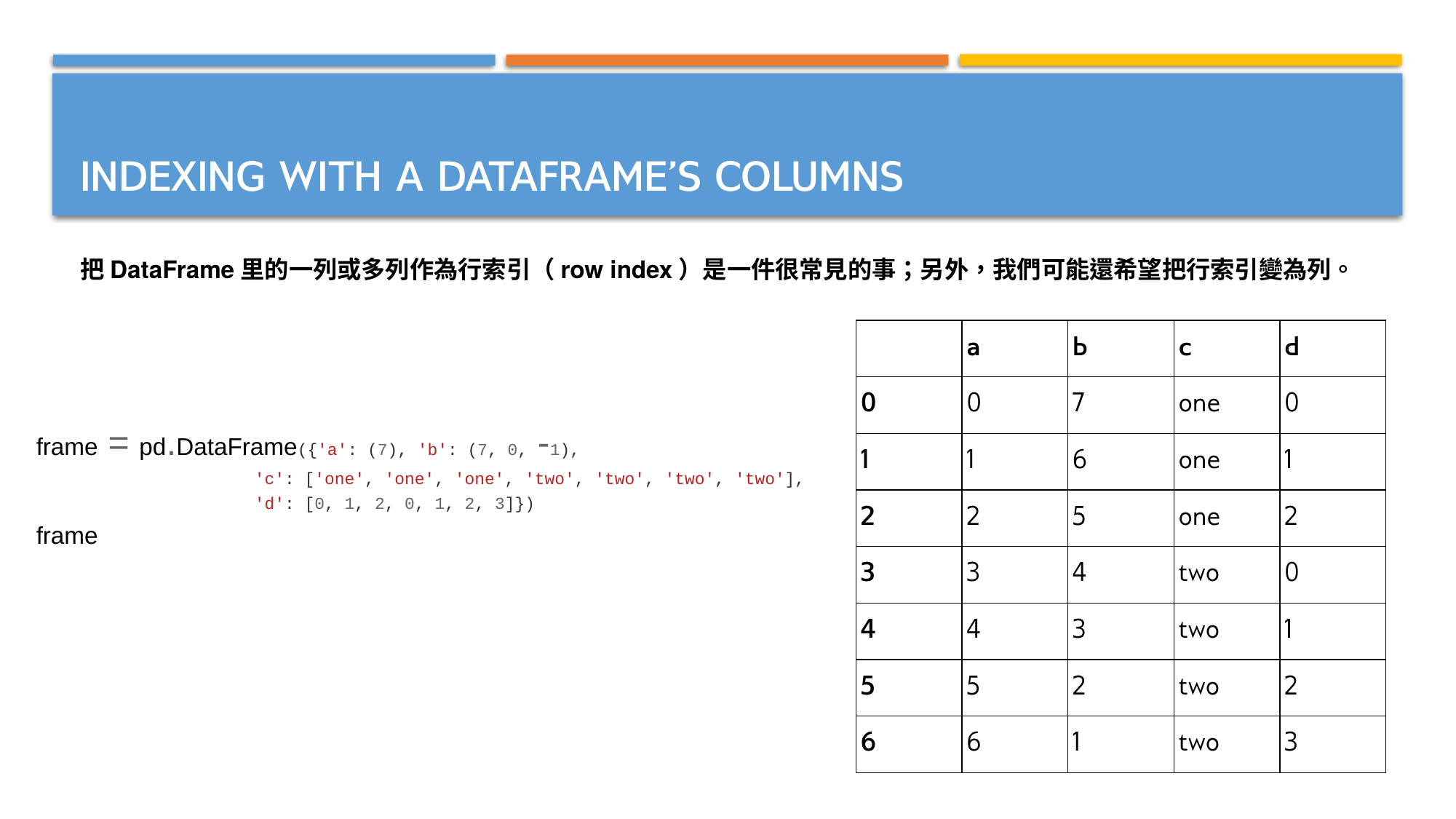

# Indexing with a DataFrame’s columns
把DataFrame里的一列或多列作為行索引（row index）是一件很常見的事；另外，我們可能還希望把行索引變為列。
|  | a | b | c | d |
| --- | --- | --- | --- | --- |
| 0 | 0 | 7 | one | 0 |
| 1 | 1 | 6 | one | 1 |
| 2 | 2 | 5 | one | 2 |
| 3 | 3 | 4 | two | 0 |
| 4 | 4 | 3 | two | 1 |
| 5 | 5 | 2 | two | 2 |
| 6 | 6 | 1 | two | 3 |
frame = pd.DataFrame({'a': (7), 'b': (7, 0, -1),
		'c': ['one', 'one', 'one', 'two', 'two', 'two', 'two'],
		'd': [0, 1, 2, 0, 1, 2, 3]})
frame